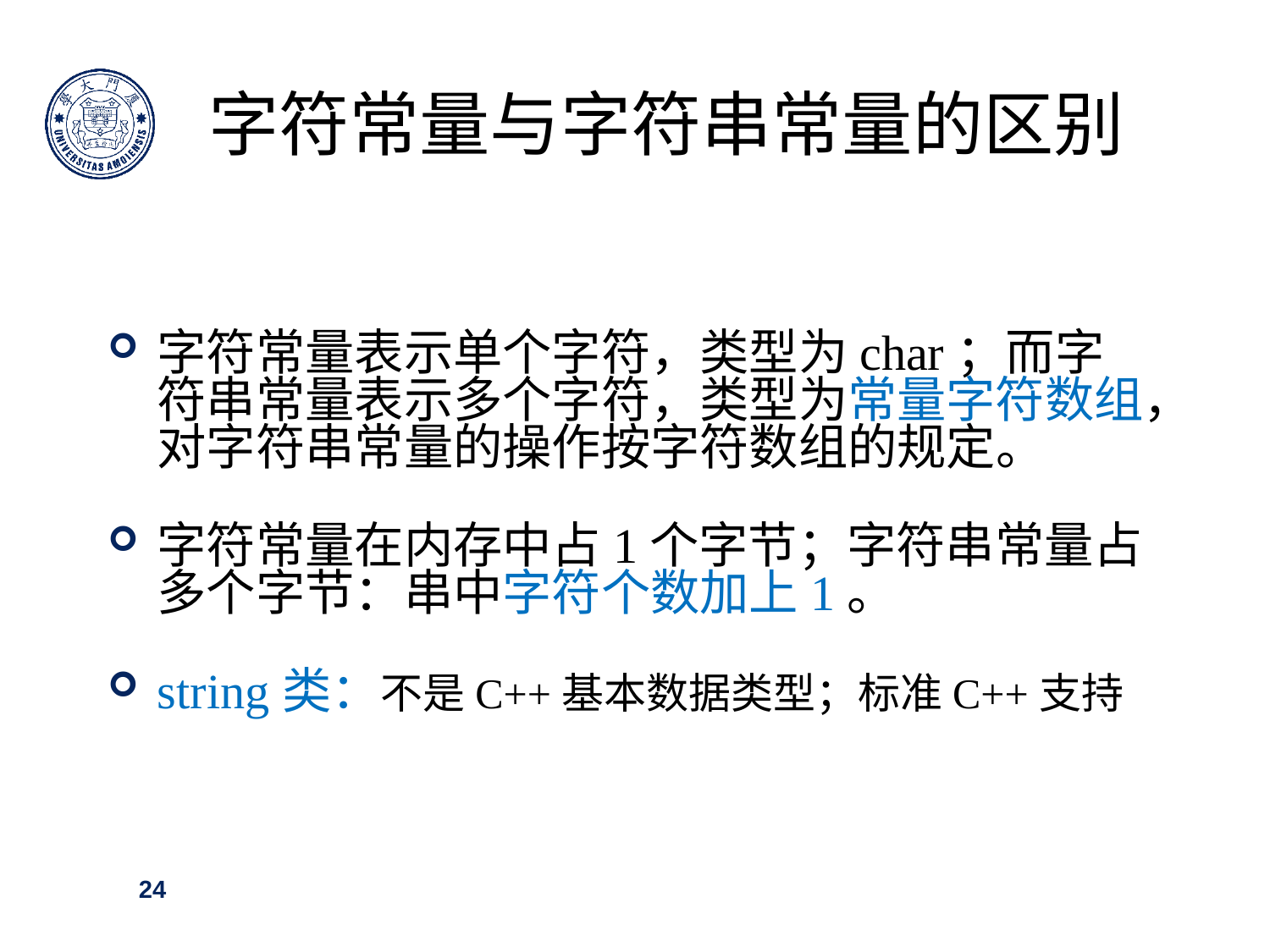

字符常量与字符串常量的区别
字符常量表示单个字符，类型为char；而字符串常量表示多个字符，类型为常量字符数组，对字符串常量的操作按字符数组的规定。

字符常量在内存中占1个字节；字符串常量占多个字节：串中字符个数加上1。

string类：不是C++基本数据类型；标准C++支持
24